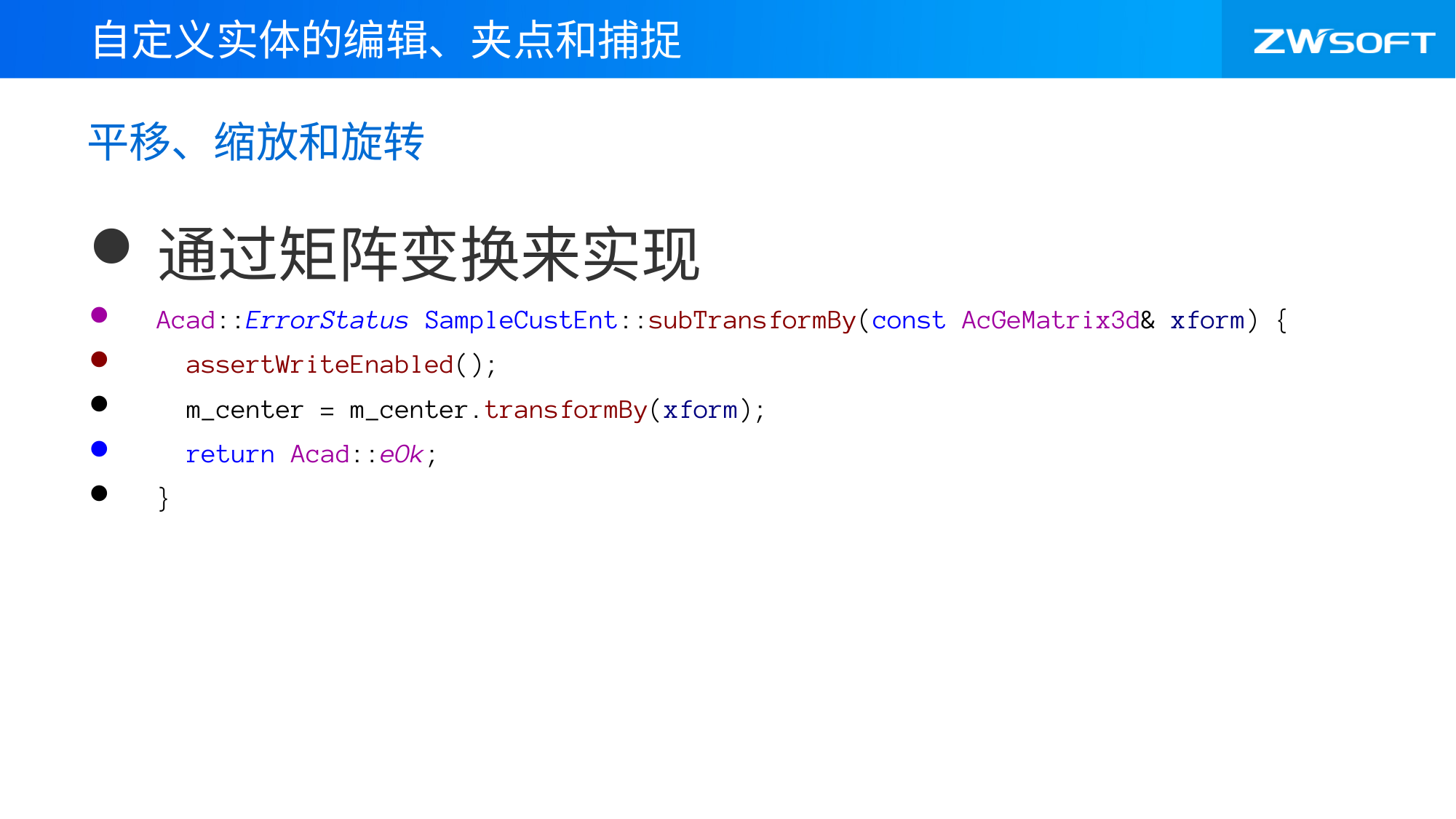

自定义实体的编辑、夹点和捕捉
# 平移、缩放和旋转
通过矩阵变换来实现
Acad::ErrorStatus SampleCustEnt::subTransformBy(const AcGeMatrix3d& xform) {
  assertWriteEnabled();
  m_center = m_center.transformBy(xform);
  return Acad::eOk;
}